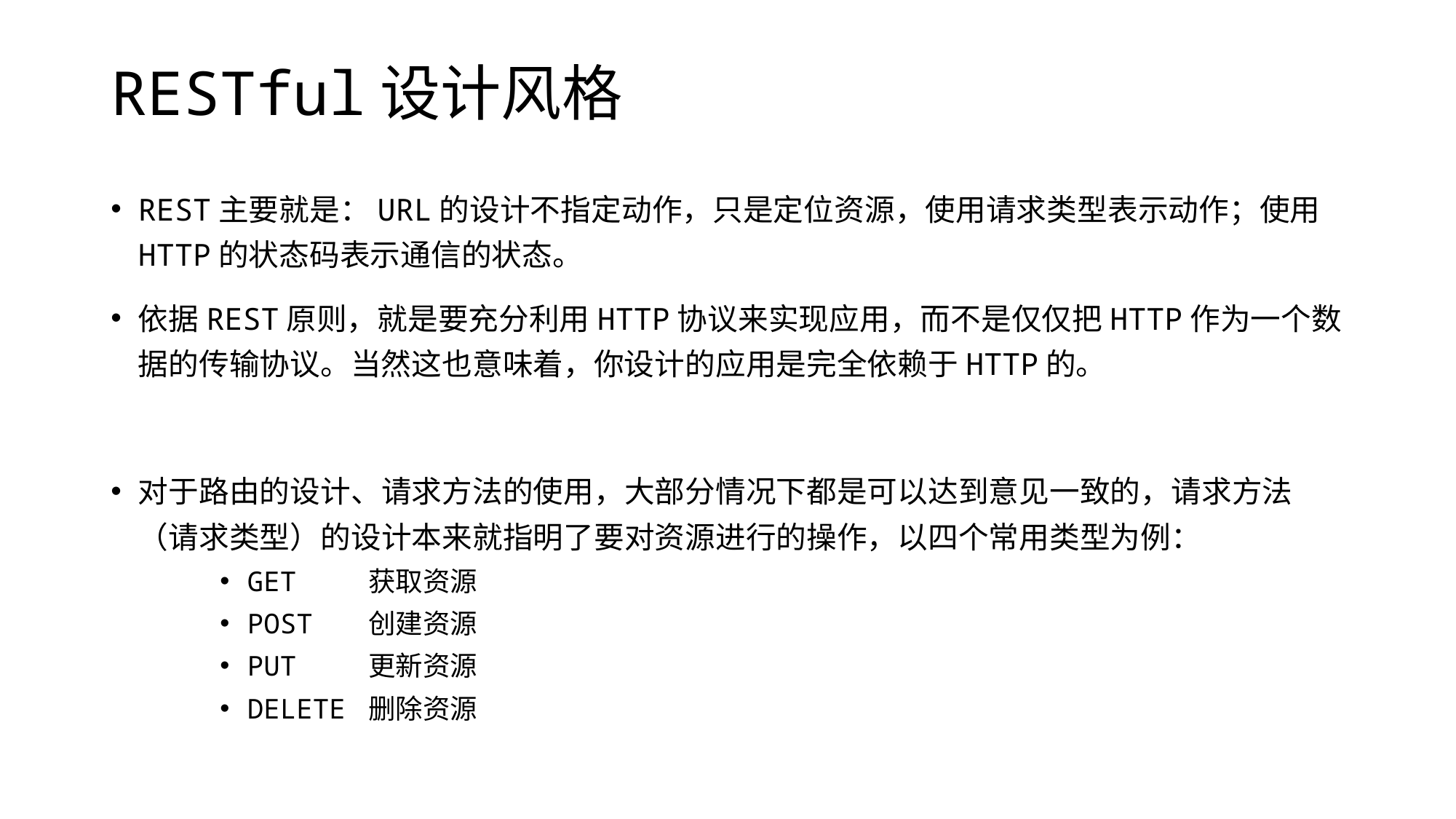

# RESTful设计风格
REST主要就是：URL的设计不指定动作，只是定位资源，使用请求类型表示动作；使用HTTP的状态码表示通信的状态。
依据REST原则，就是要充分利用HTTP协议来实现应用，而不是仅仅把HTTP作为一个数据的传输协议。当然这也意味着，你设计的应用是完全依赖于HTTP的。

对于路由的设计、请求方法的使用，大部分情况下都是可以达到意见一致的，请求方法（请求类型）的设计本来就指明了要对资源进行的操作，以四个常用类型为例：
GET    获取资源
POST   创建资源
PUT    更新资源
DELETE 删除资源